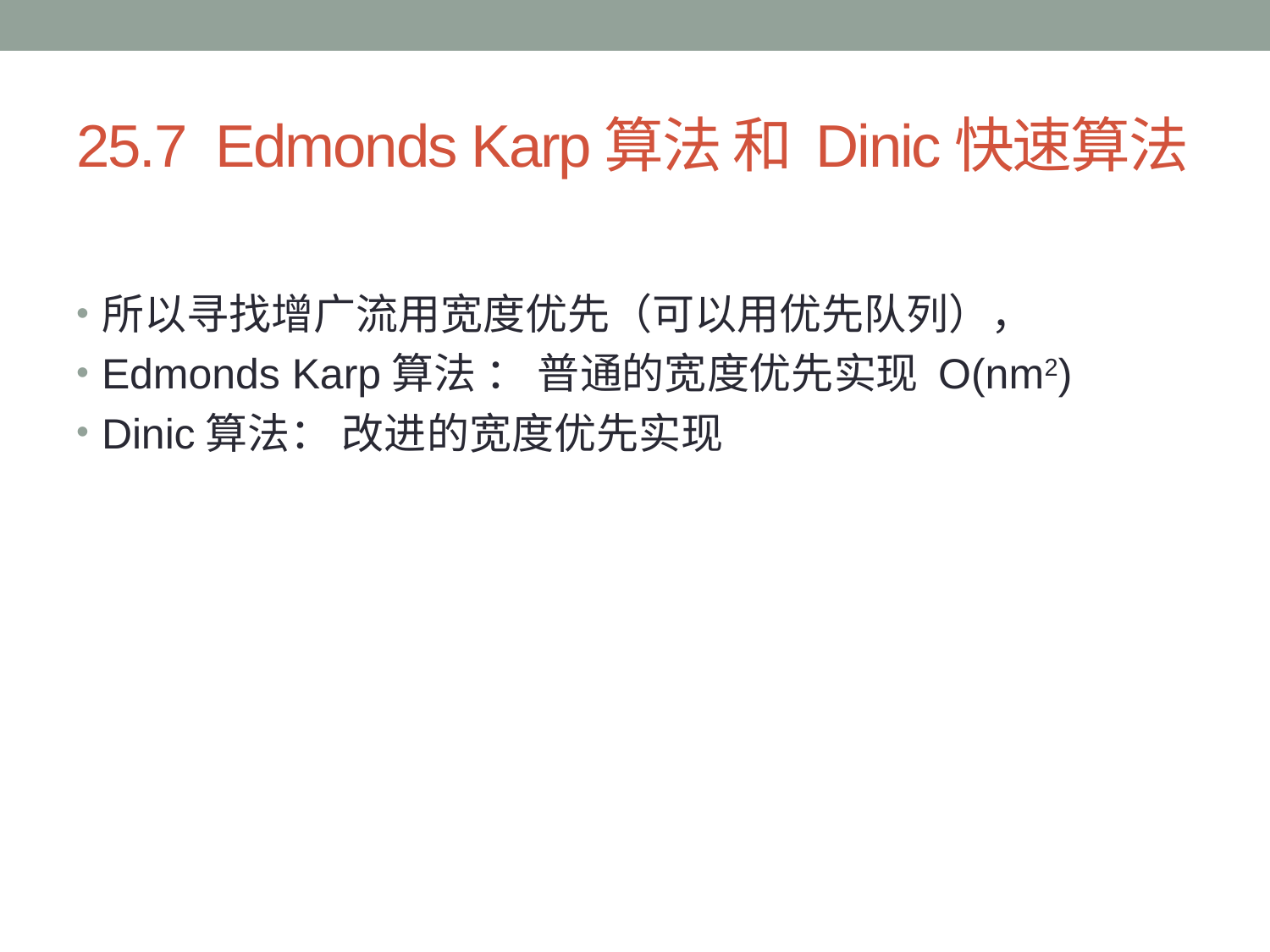

# 25.7  Edmonds Karp算法 和 Dinic快速算法

所以寻找增广流用宽度优先（可以用优先队列），
Edmonds Karp算法 ： 普通的宽度优先实现 O(nm2)
Dinic算法： 改进的宽度优先实现